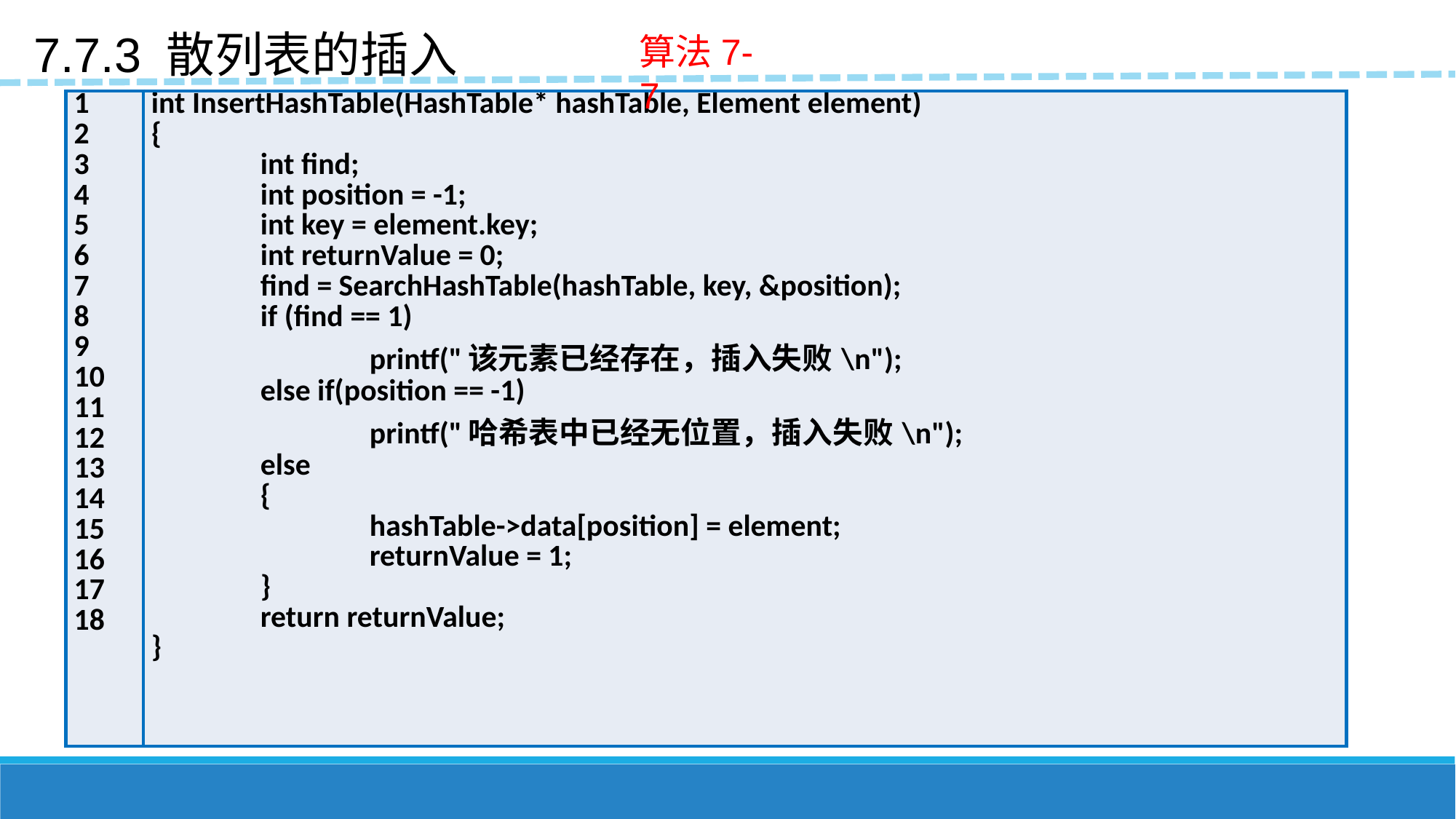

7.7.3 散列表的插入
算法7-7
| 1 2 3 4 5 6 7 8 9 10 11 12 13 14 15 16 17 18 | int InsertHashTable(HashTable\* hashTable, Element element) { int find; int position = -1; int key = element.key; int returnValue = 0; find = SearchHashTable(hashTable, key, &position); if (find == 1) printf("该元素已经存在，插入失败\n"); else if(position == -1) printf("哈希表中已经无位置，插入失败\n"); else { hashTable->data[position] = element; returnValue = 1; } return returnValue; } |
| --- | --- |